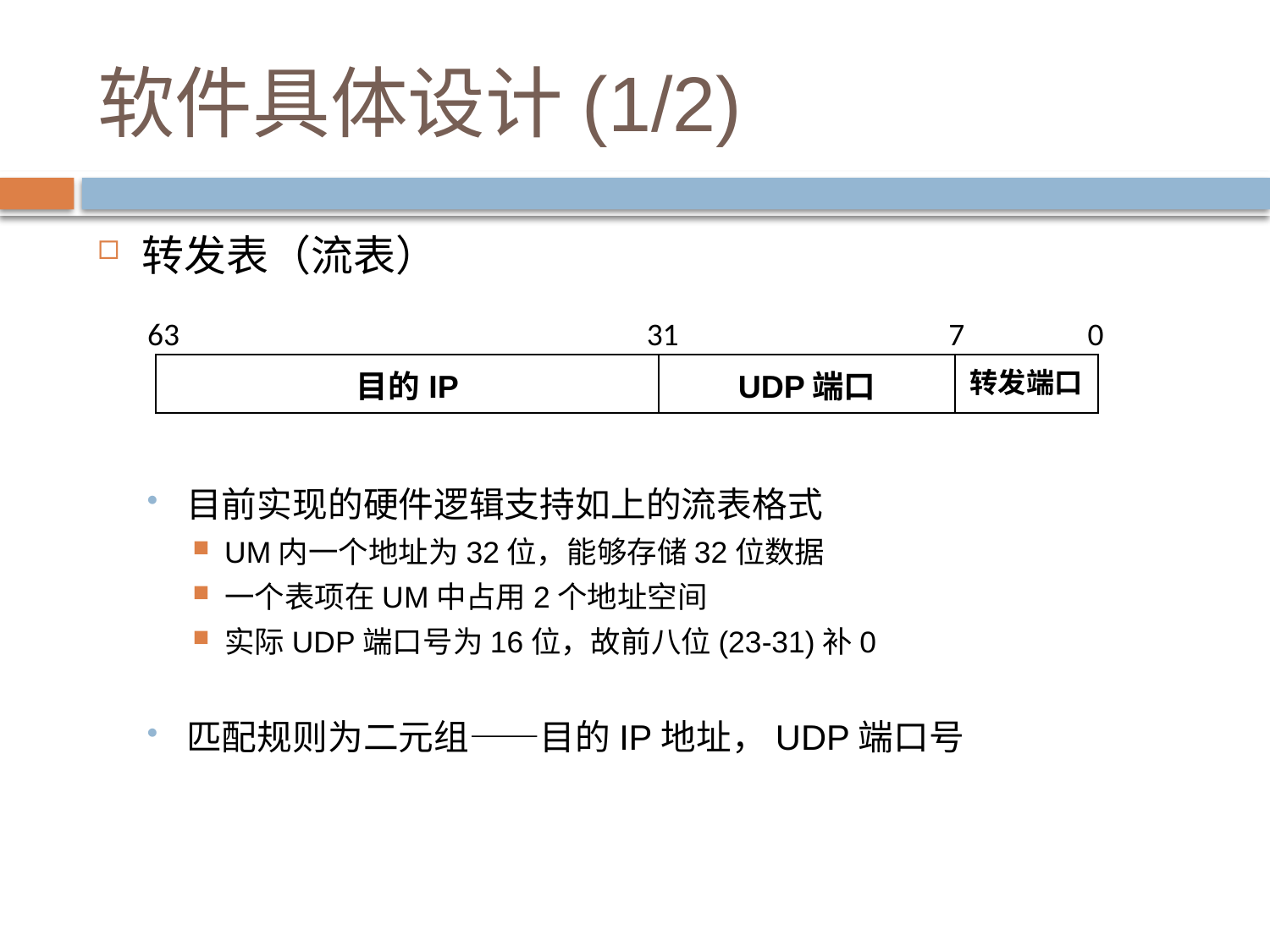

# 软件具体设计(1/2)
转发表（流表）

目前实现的硬件逻辑支持如上的流表格式
UM内一个地址为32位，能够存储32位数据
一个表项在UM中占用2个地址空间
实际UDP端口号为16位，故前八位(23-31)补0

匹配规则为二元组——目的IP地址，UDP端口号

63
31
7
0
| 目的IP | UDP端口 | 转发端口 |
| --- | --- | --- |